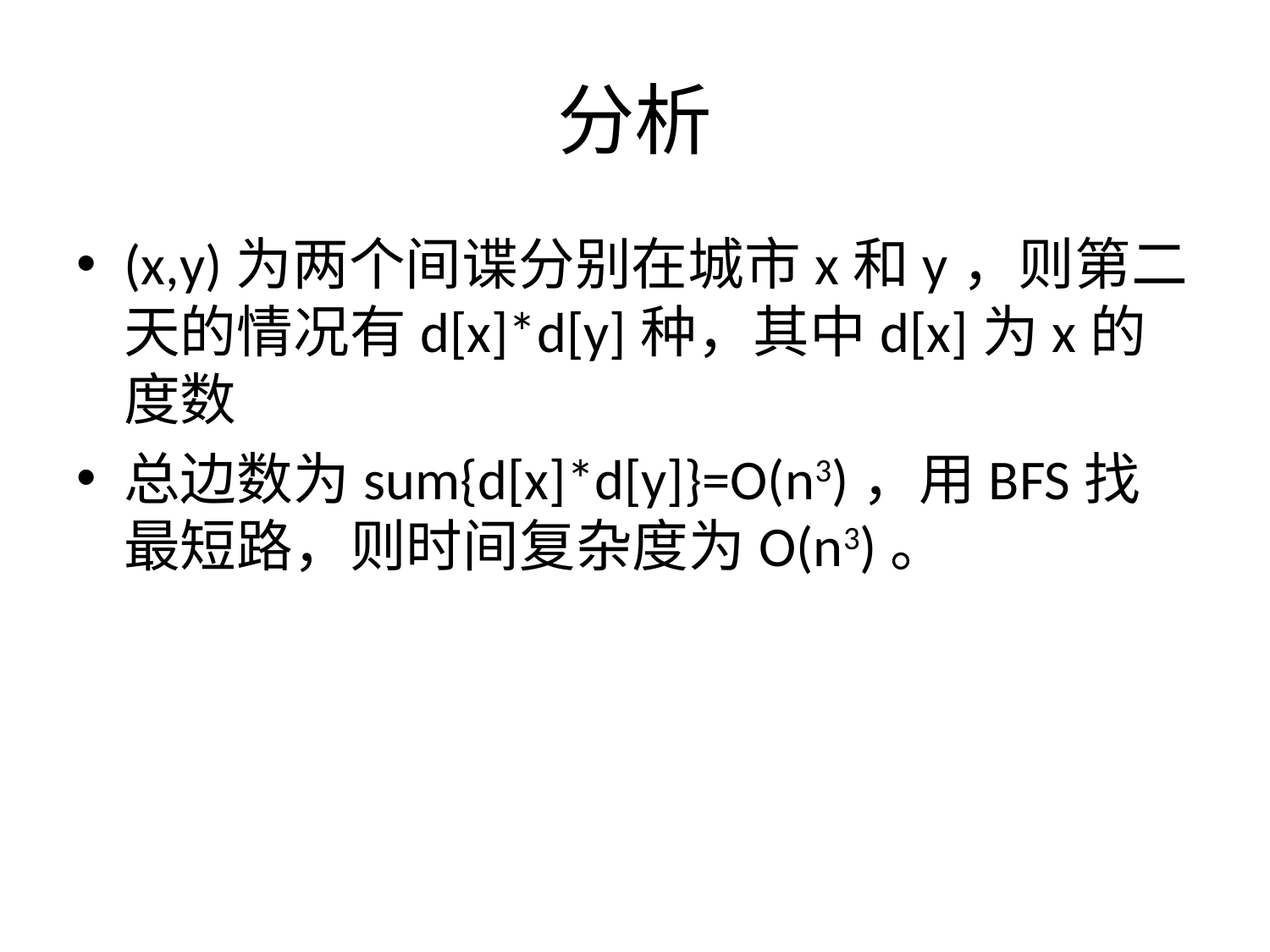

# 分析
(x,y)为两个间谍分别在城市x和y，则第二天的情况有d[x]*d[y]种，其中d[x]为x的度数
总边数为sum{d[x]*d[y]}=O(n3)，用BFS找最短路，则时间复杂度为O(n3)。